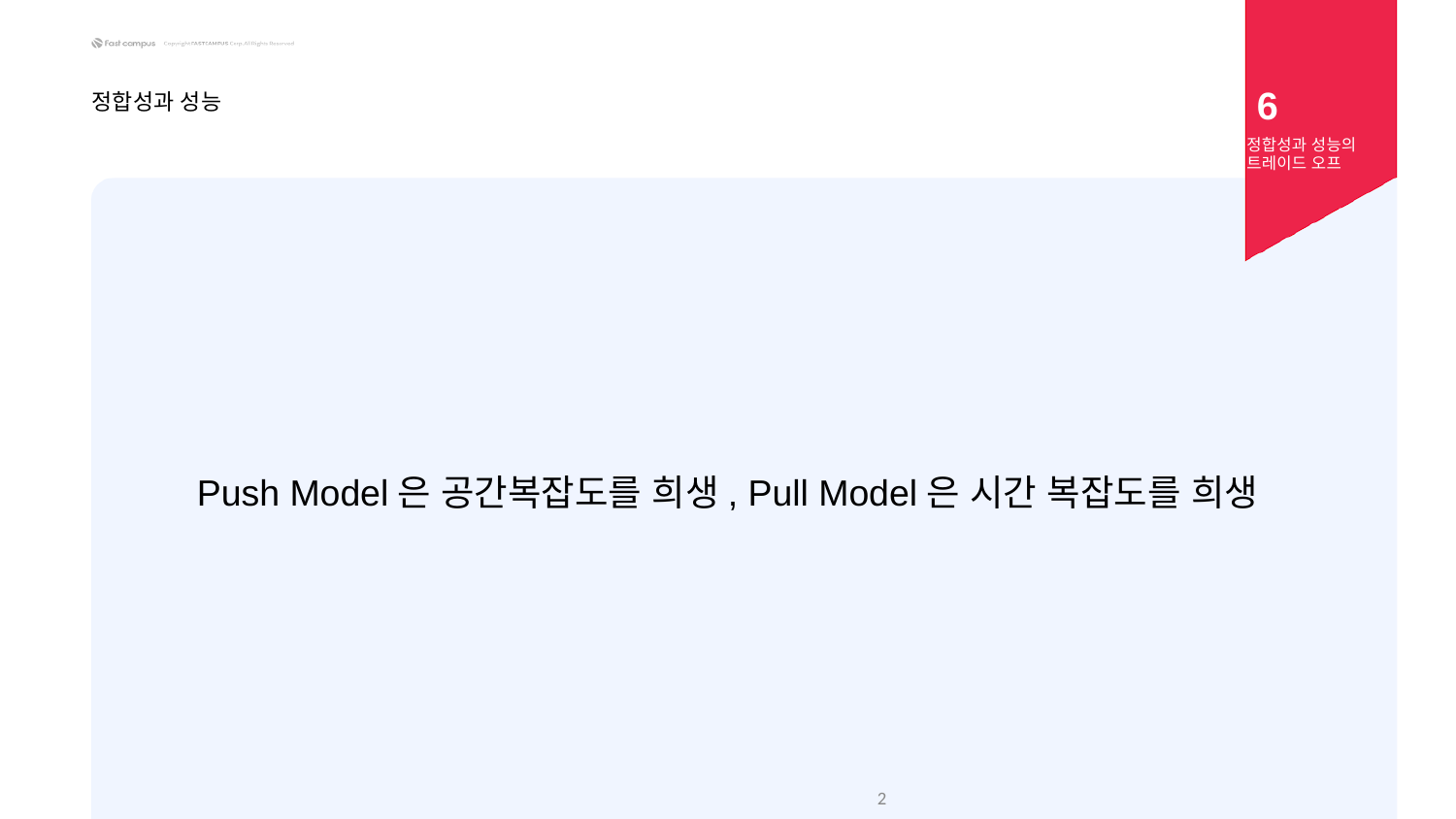

6
정합성과 성능

정합성과 성능의 트레이드 오프
Push Model은 공간복잡도를 희생, Pull Model은 시간 복잡도를 희생
2